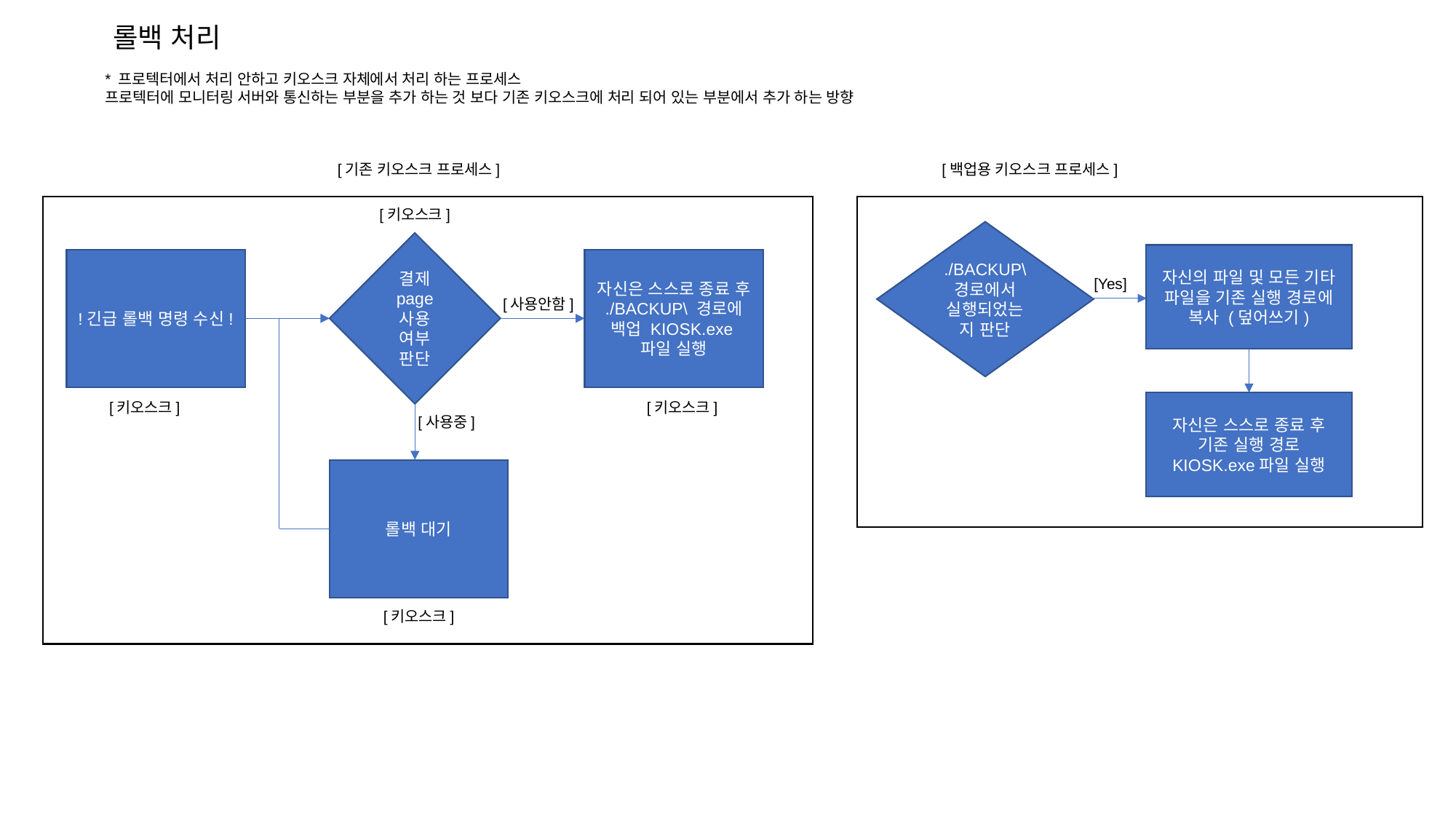

롤백 처리
* 프로텍터에서 처리 안하고 키오스크 자체에서 처리 하는 프로세스
프로텍터에 모니터링 서버와 통신하는 부분을 추가 하는 것 보다 기존 키오스크에 처리 되어 있는 부분에서 추가 하는 방향
[백업용 키오스크 프로세스]
[기존 키오스크 프로세스]

[키오스크]
./BACKUP\ 경로에서 실행되었는지 판단
결제 page 사용 여부 판단
자신의 파일 및 모든 기타 파일을 기존 실행 경로에 복사 (덮어쓰기)
!긴급 롤백 명령 수신!
자신은 스스로 종료 후
./BACKUP\ 경로에 백업 KIOSK.exe파일 실행
[Yes]
[사용안함]
[키오스크]
[키오스크]
자신은 스스로 종료 후 기존 실행 경로 KIOSK.exe파일 실행
[사용중]
롤백 대기
[키오스크]